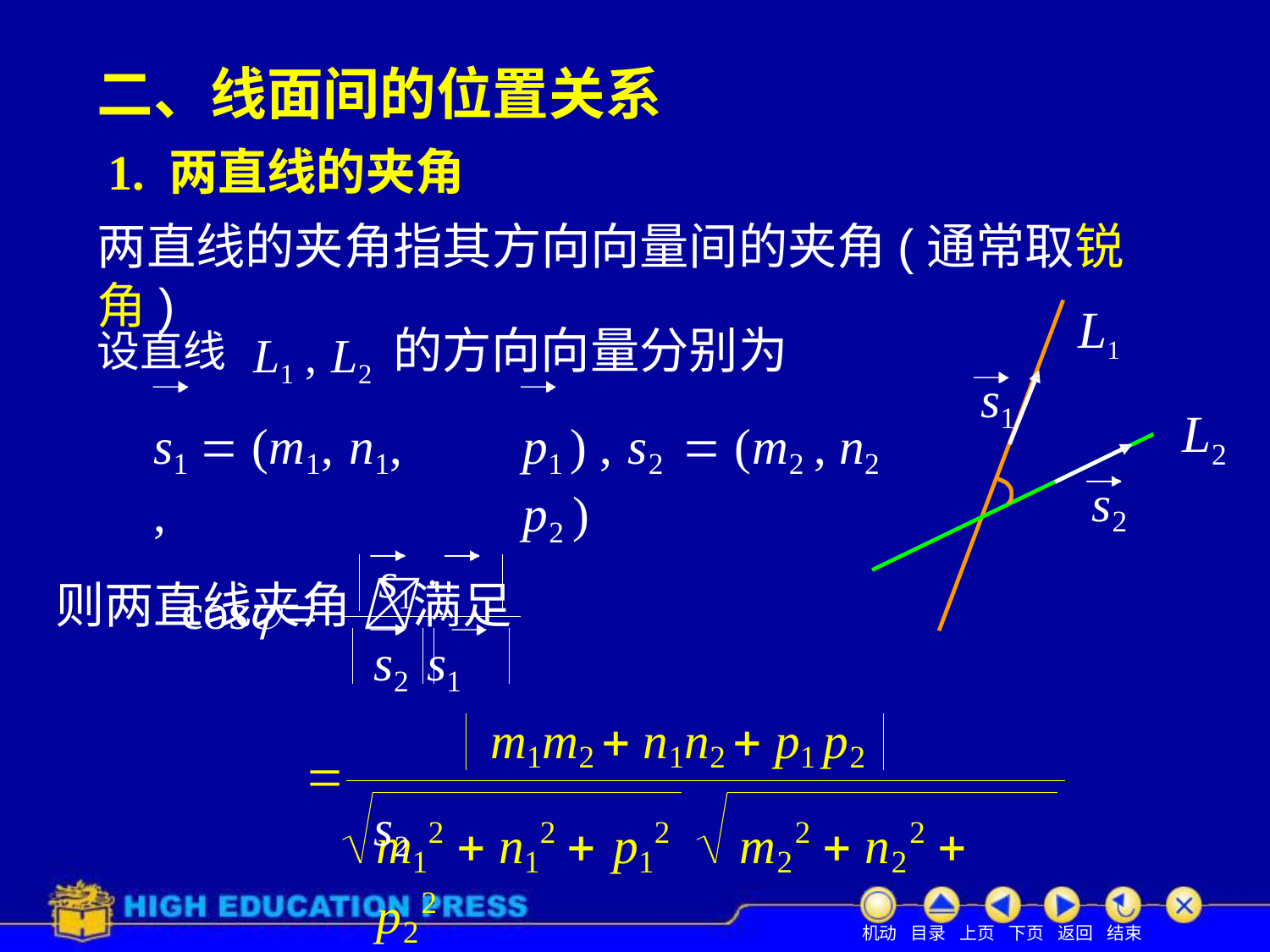

# 二、线面间的位置关系
1. 两直线的夹角
两直线的夹角指其方向向量间的夹角(通常取锐角)
设直线 L1 , L2 的方向向量分别为
s1  = (m1, n1,	p1 ) ,	s2  = (m2 , n2 ,	p2 )
则两直线夹角 ϕ满足
L1

s1

L

2

s2

s1 ⋅ s2  s1	s2

cosϕ=

m1m2 + n1n2 + p1 p2
m12  + n12 + p12	m22 + n22 + p22

=

机动 目录 上页 下页 返回 结束